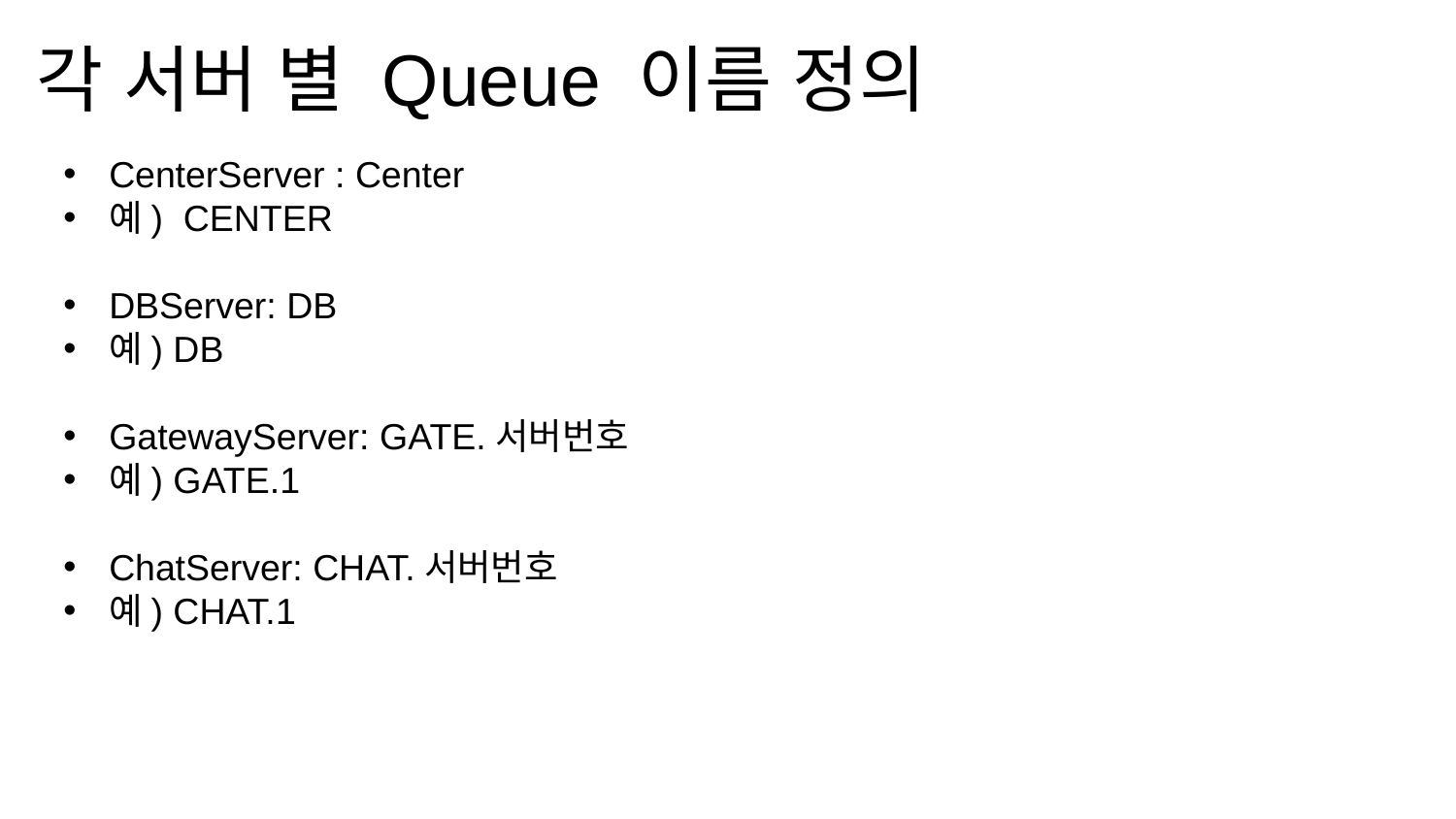

각 서버 별 Queue 이름 정의
CenterServer : Center
예)  CENTER
DBServer: DB
예) DB
GatewayServer: GATE.서버번호
예) GATE.1
ChatServer: CHAT.서버번호
예) CHAT.1